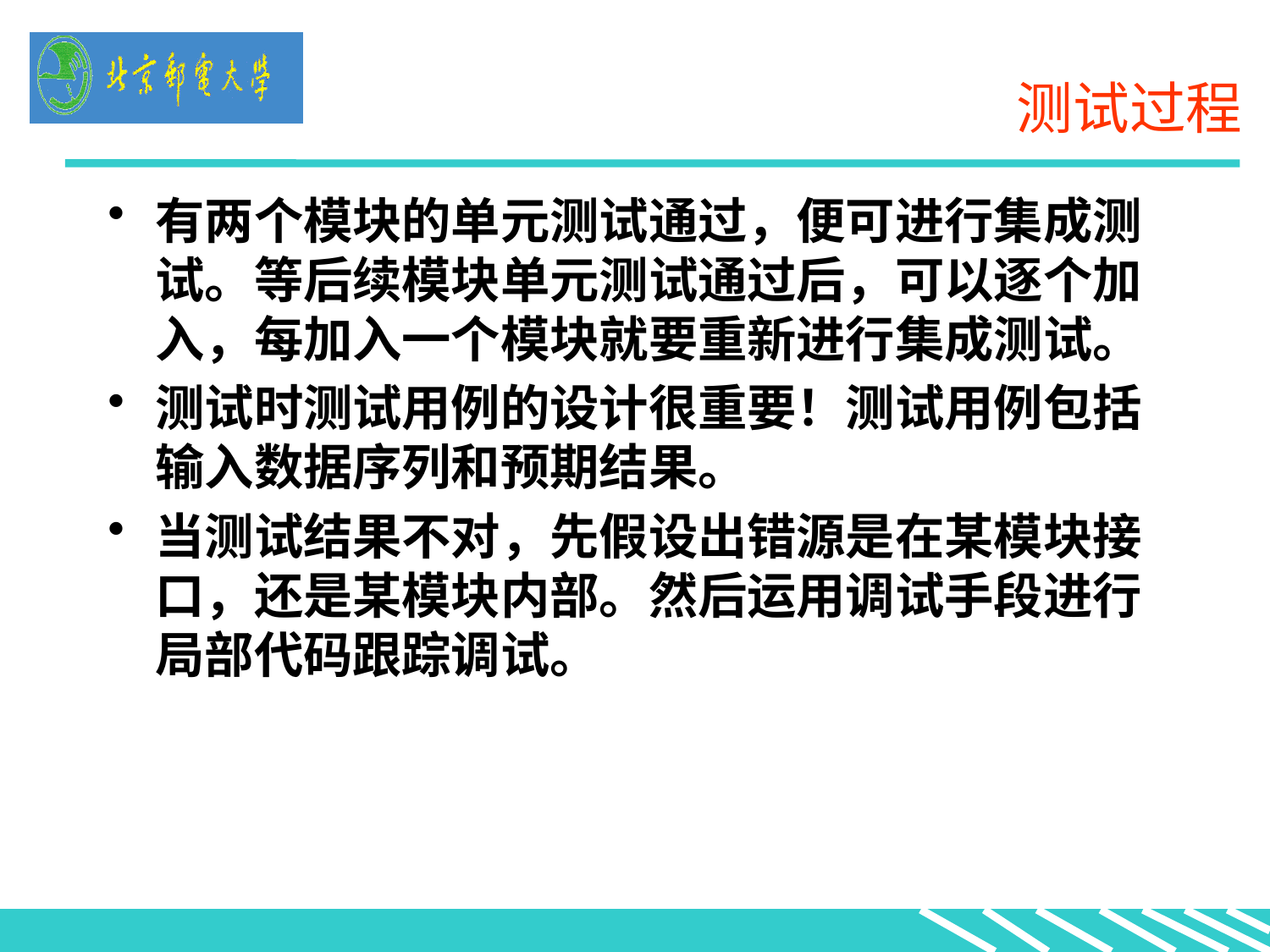

# 测试过程
有两个模块的单元测试通过，便可进行集成测试。等后续模块单元测试通过后，可以逐个加入，每加入一个模块就要重新进行集成测试。
测试时测试用例的设计很重要！测试用例包括输入数据序列和预期结果。
当测试结果不对，先假设出错源是在某模块接口，还是某模块内部。然后运用调试手段进行局部代码跟踪调试。